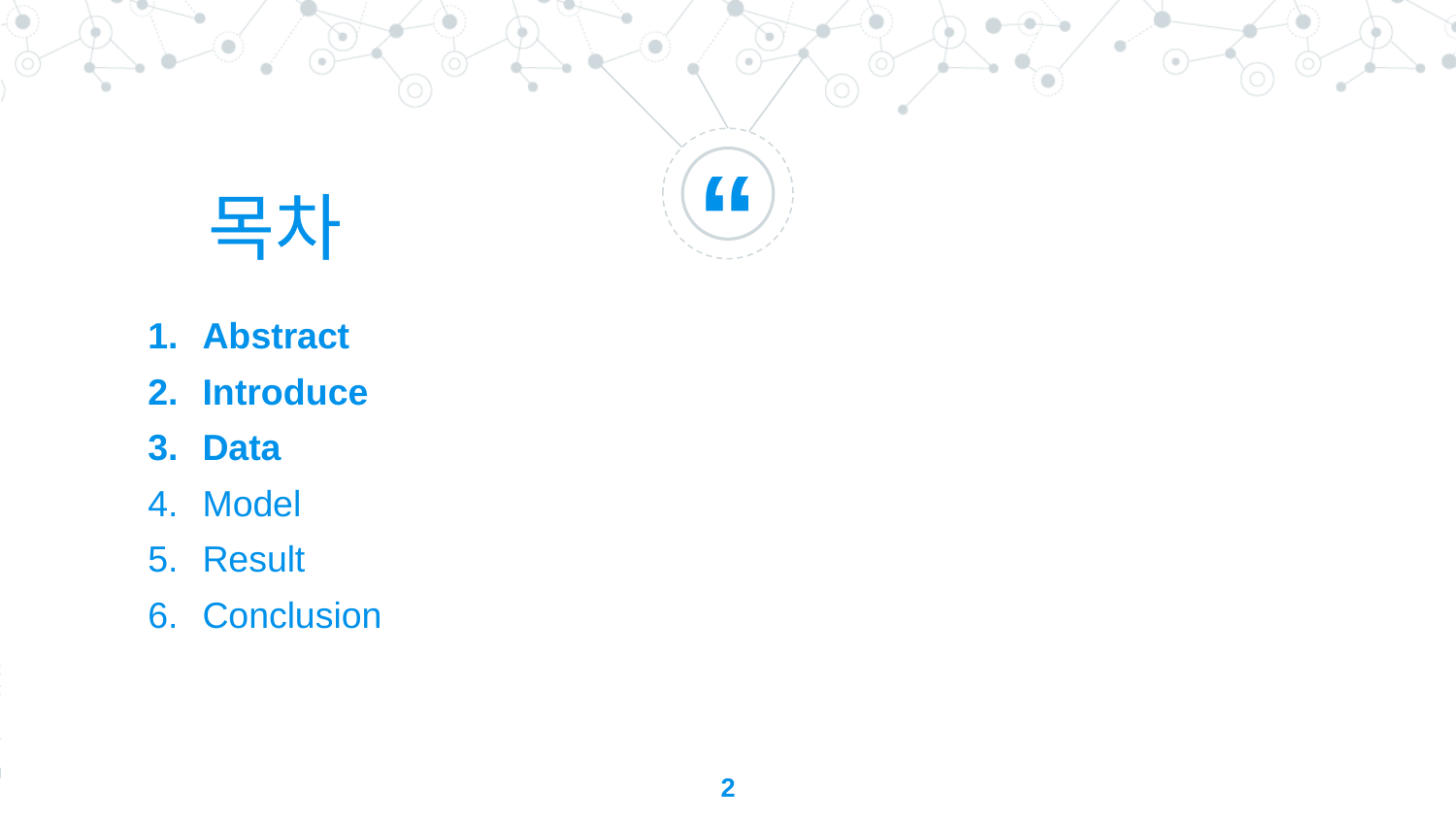

목차
Abstract
Introduce
Data
Model
Result
Conclusion
2